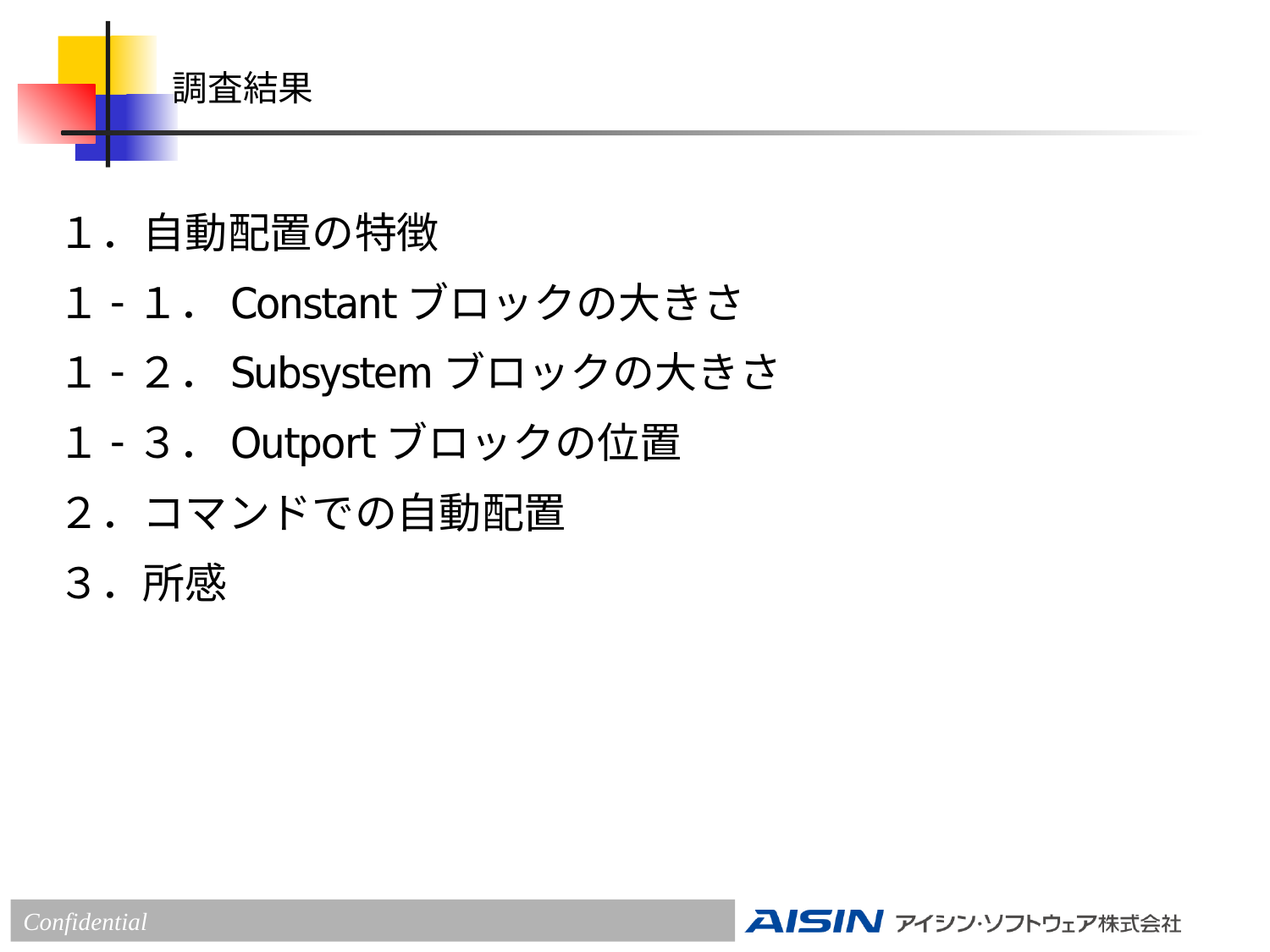

# 調査結果
１．自動配置の特徴
１-１．Constantブロックの大きさ
１-２．Subsystemブロックの大きさ
１-３．Outportブロックの位置
２．コマンドでの自動配置
３．所感